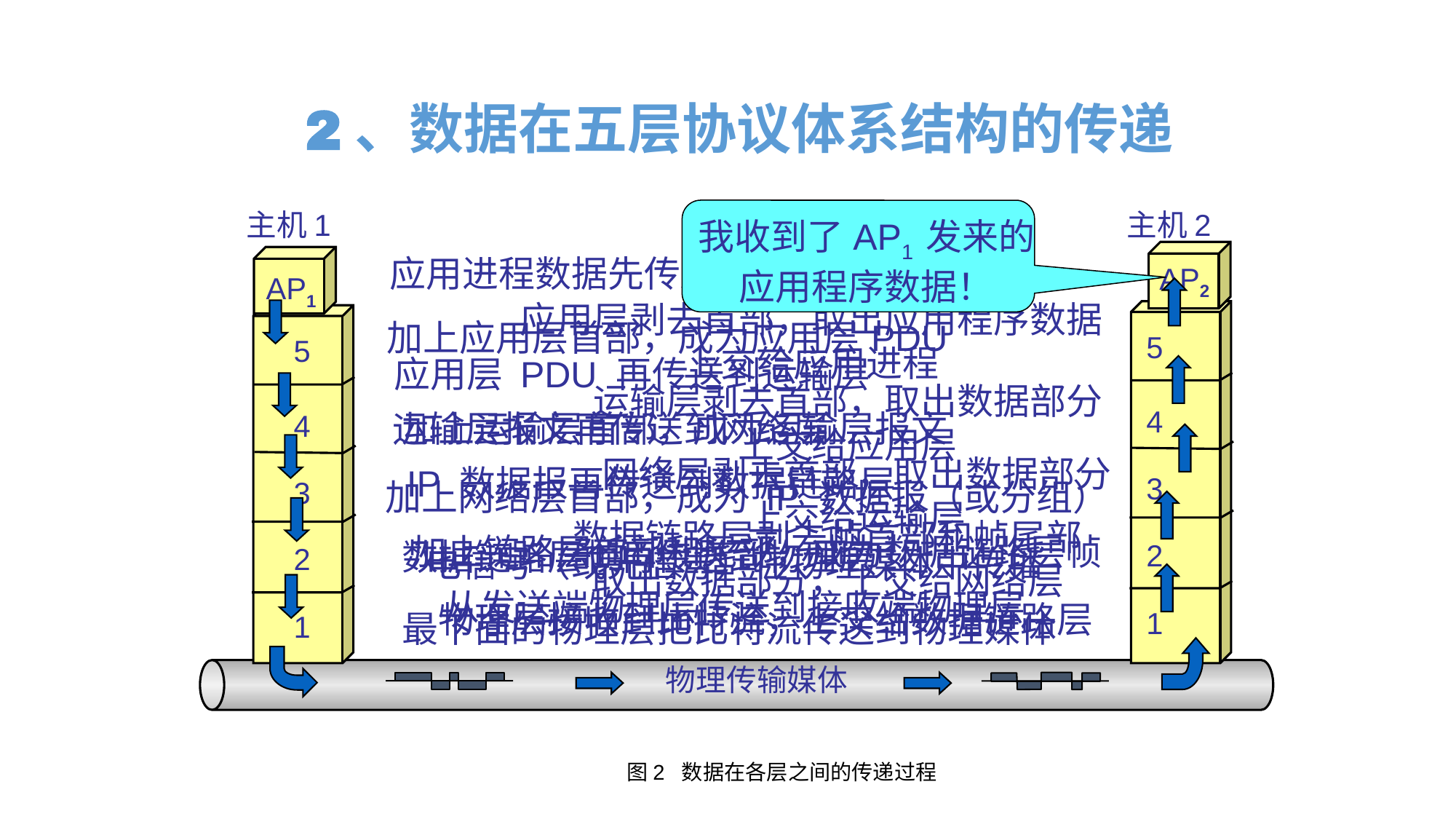

wps.cn/moban
2、数据在五层协议体系结构的传递

我收到了 AP1 发来的
应用程序数据！
主机 1
主机 2

应用进程数据先传送到应用层

AP2
AP1

应用层剥去首部，取出应用程序数据
上交给应用进程

加上应用层首部，成为应用层 PDU
5
5
应用层 PDU 再传送到运输层

运输层剥去首部，取出数据部分
上交给应用层

4
运输层报文再传送到网络层
加上运输层首部，成为运输层报文
4

网络层剥去首部，取出数据部分
上交给运输层
IP 数据报再传送到数据链路层
3
3
加上网络层首部，成为 IP 数据报（或分组）

数据链路层剥去帧首部和帧尾部
取出数据部分，上交给网络层

加上链路层首部和尾部，成为数据链路层帧
数据链路层帧再传送到物理层
2
2
电信号（或光信号）在物理媒体中传播
从发送端物理层传送到接收端物理层

物理层接收到比特流，上交给数据链路层
1
最下面的物理层把比特流传送到物理媒体
1

物理传输媒体

图2  数据在各层之间的传递过程